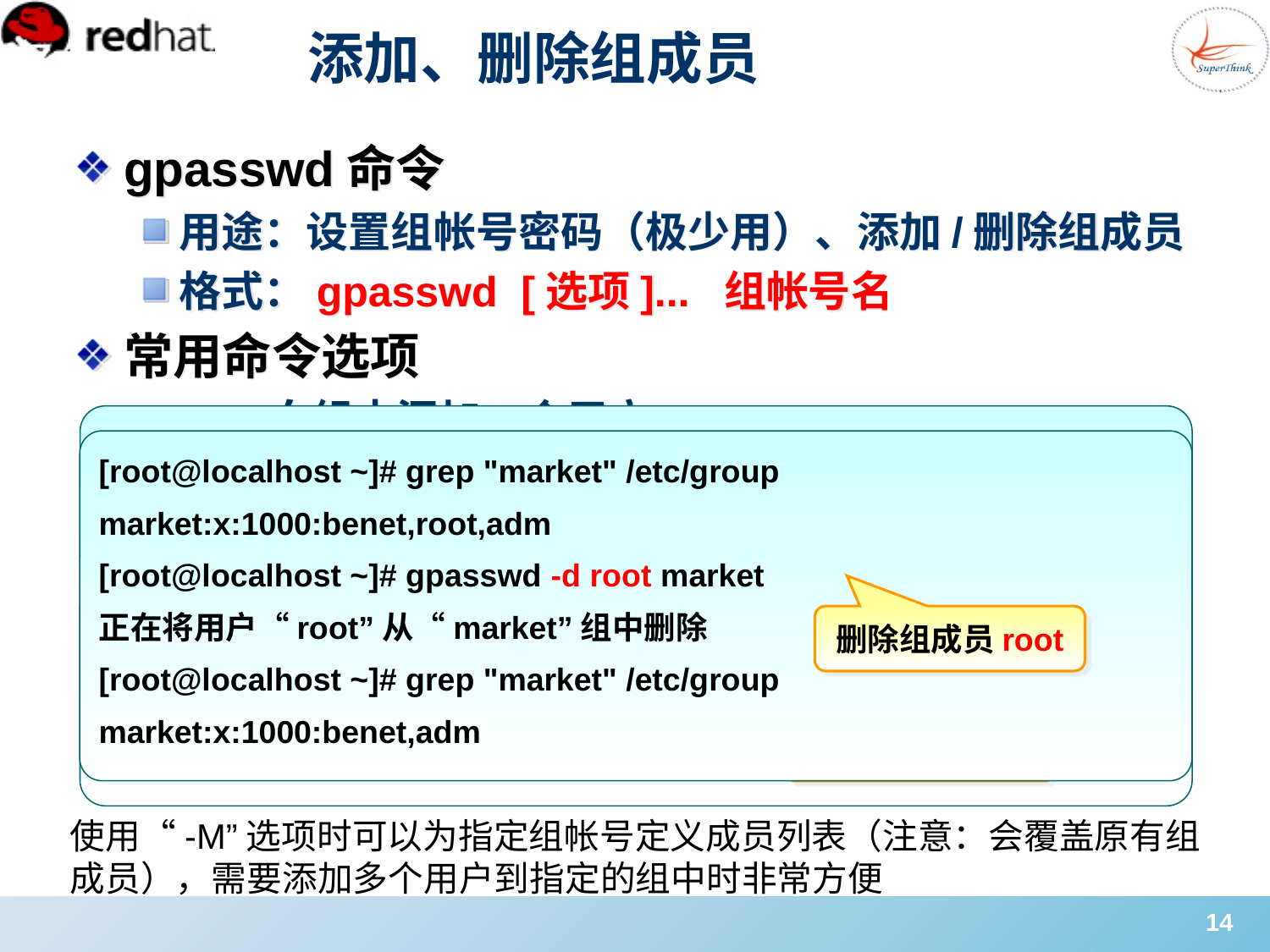

# 添加、删除组成员
gpasswd命令
用途：设置组帐号密码（极少用）、添加/删除组成员
格式：gpasswd  [选项]...  组帐号名
常用命令选项
-a：向组内添加一个用户
-d：从组内删除一个用户成员
-M：定义组成员列表，以逗号分隔
[root@localhost ~]# gpasswd -a benet market
正在将用户“benet”加入到“market”组中
[root@localhost ~]# grep "market" /etc/group
market:x:1000:benet
[root@localhost ~]# gpasswd -M benet,root,adm market
[root@localhost ~]# grep "market" /etc/group
market:x:1000:benet,root,adm
[root@localhost ~]# grep "market" /etc/group
market:x:1000:benet,root,adm
[root@localhost ~]# gpasswd -d root market
正在将用户“root”从“market”组中删除
[root@localhost ~]# grep "market" /etc/group
market:x:1000:benet,adm
添加组成员benet
删除组成员root
定义多个组成员
使用“-M”选项时可以为指定组帐号定义成员列表（注意：会覆盖原有组成员），需要添加多个用户到指定的组中时非常方便
14